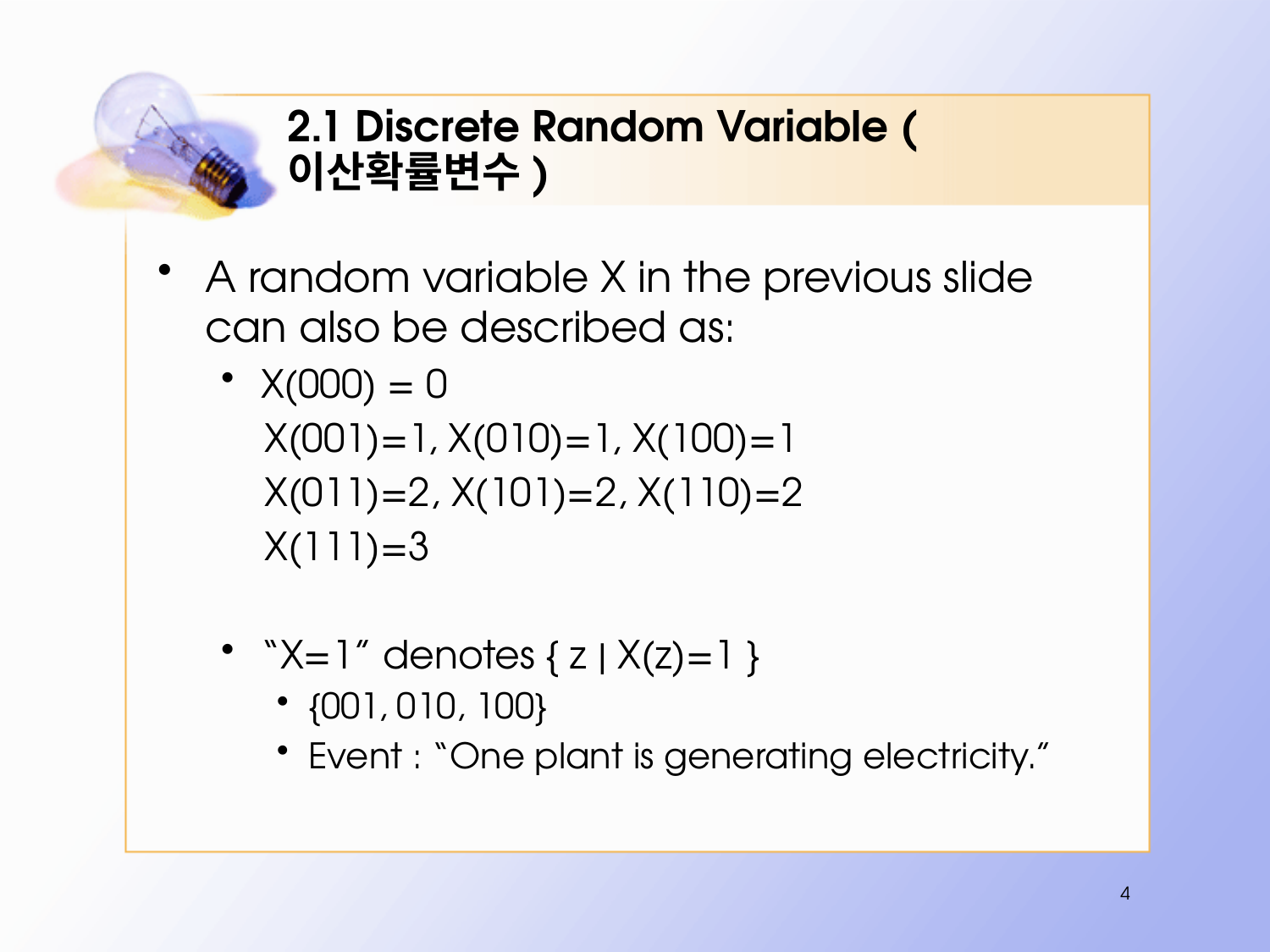

# 2.1 Discrete Random Variable (이산확률변수)
A random variable X in the previous slide can also be described as:
X(000) = 0
    X(001)=1, X(010)=1, X(100)=1
    X(011)=2, X(101)=2, X(110)=2
    X(111)=3

“X=1” denotes { z | X(z)=1 }
{001, 010, 100}
Event : “One plant is generating electricity.”
4